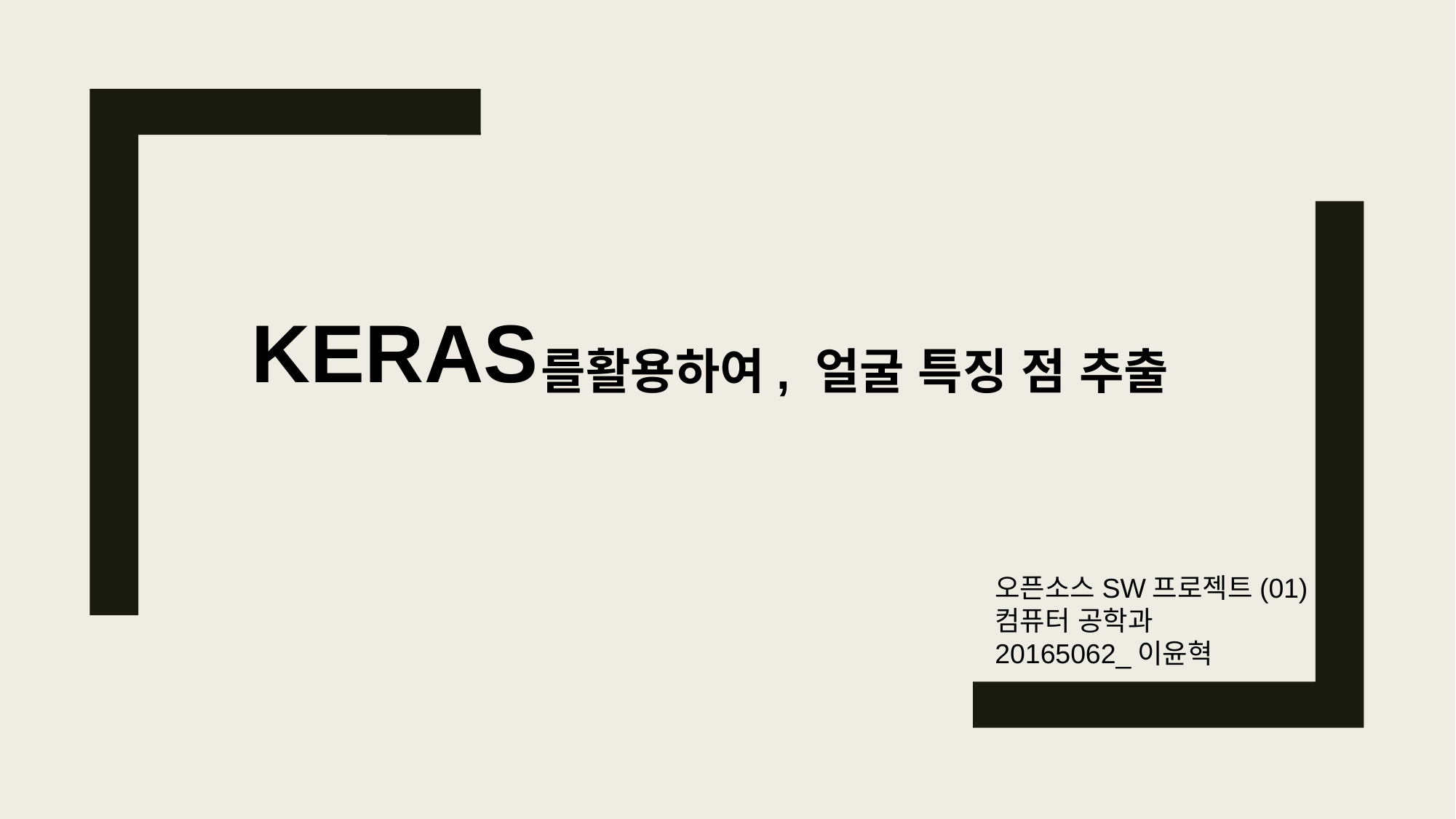

KERAS
를활용하여, 얼굴 특징 점 추출
오픈소스SW프로젝트(01)
컴퓨터 공학과
20165062_이윤혁